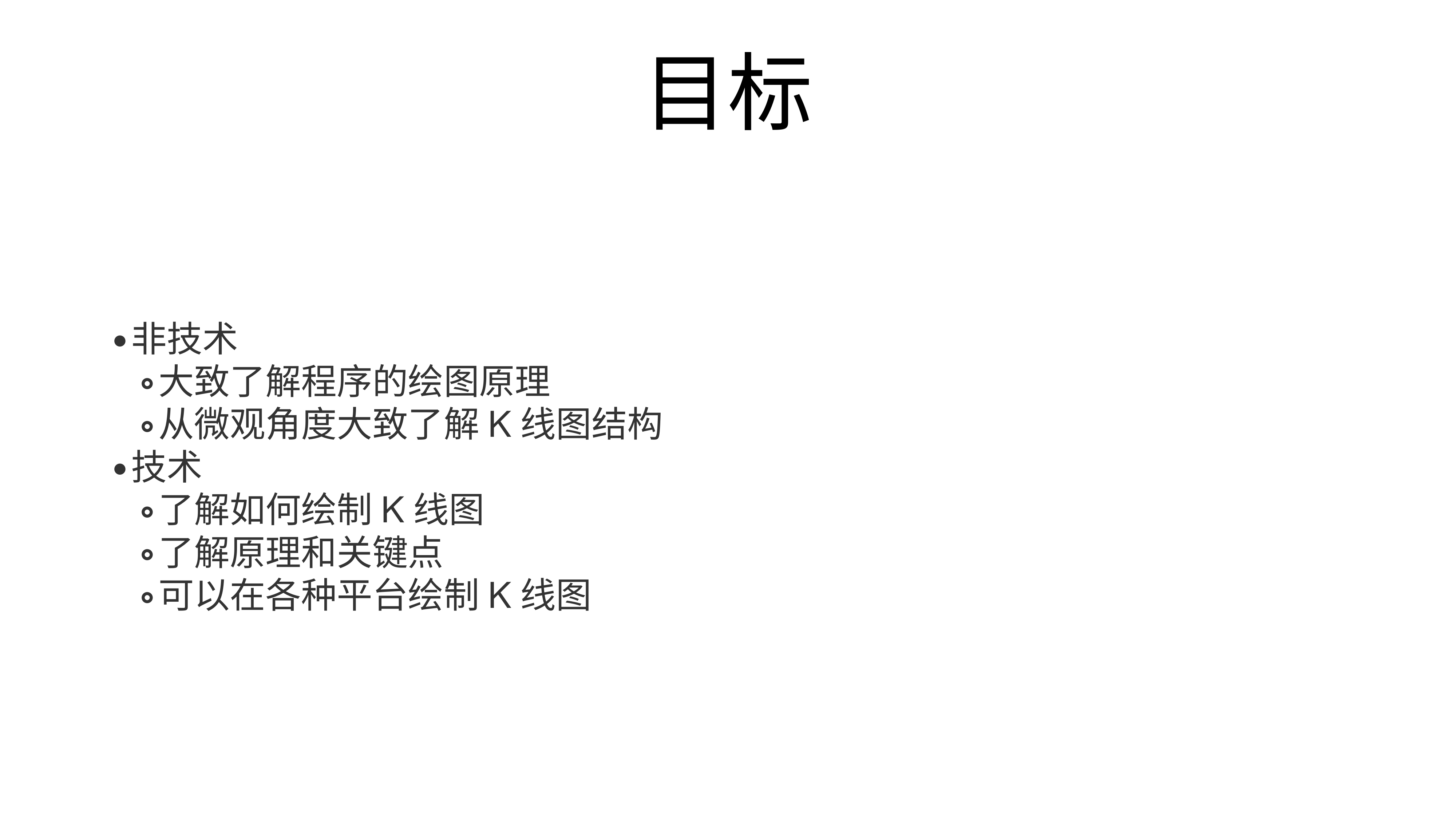

# 目标
非技术
大致了解程序的绘图原理
从微观角度大致了解K线图结构
技术
了解如何绘制K线图
了解原理和关键点
可以在各种平台绘制K线图
8